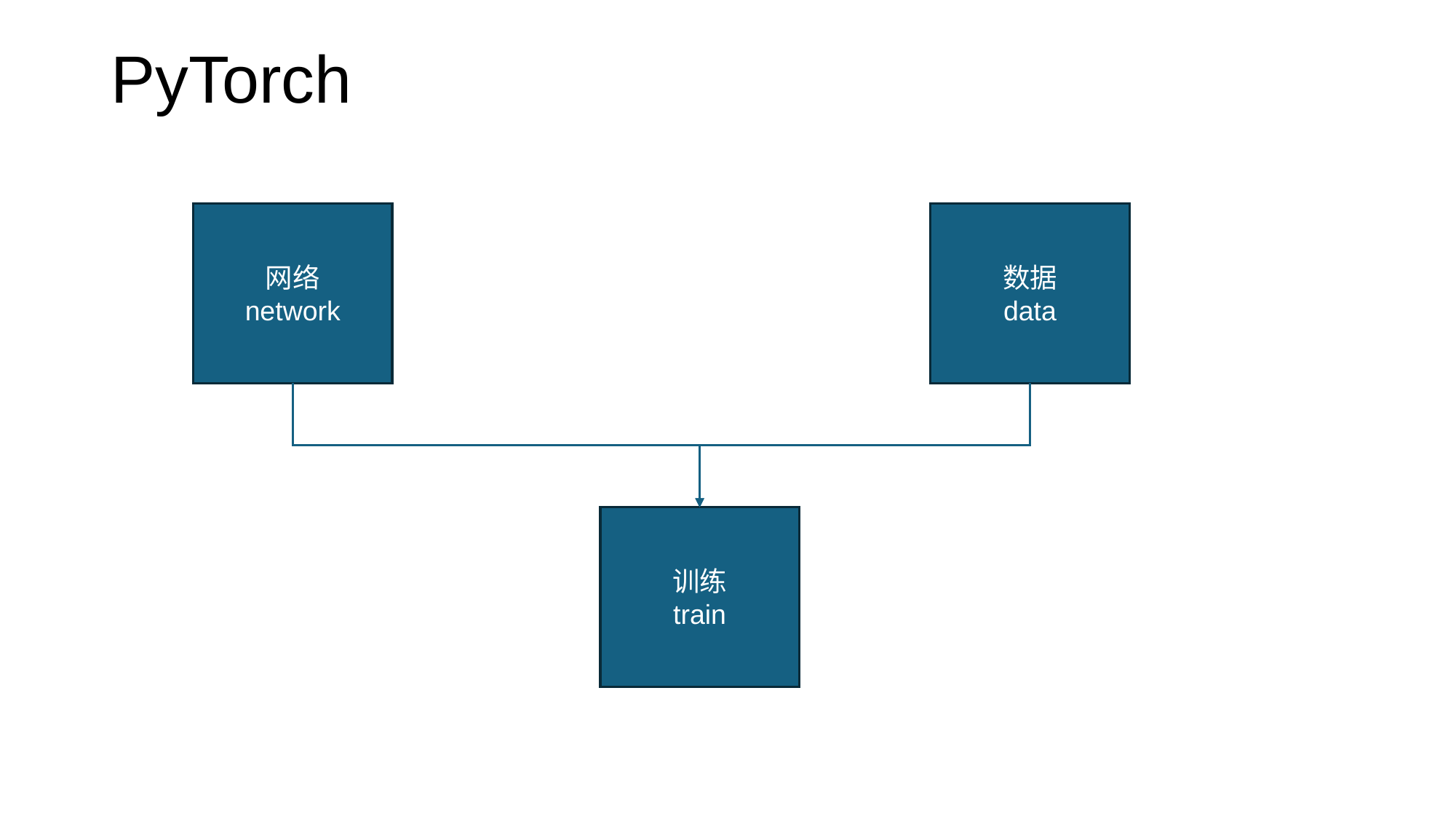

# PyTorch
网络
network
数据
data
训练
train